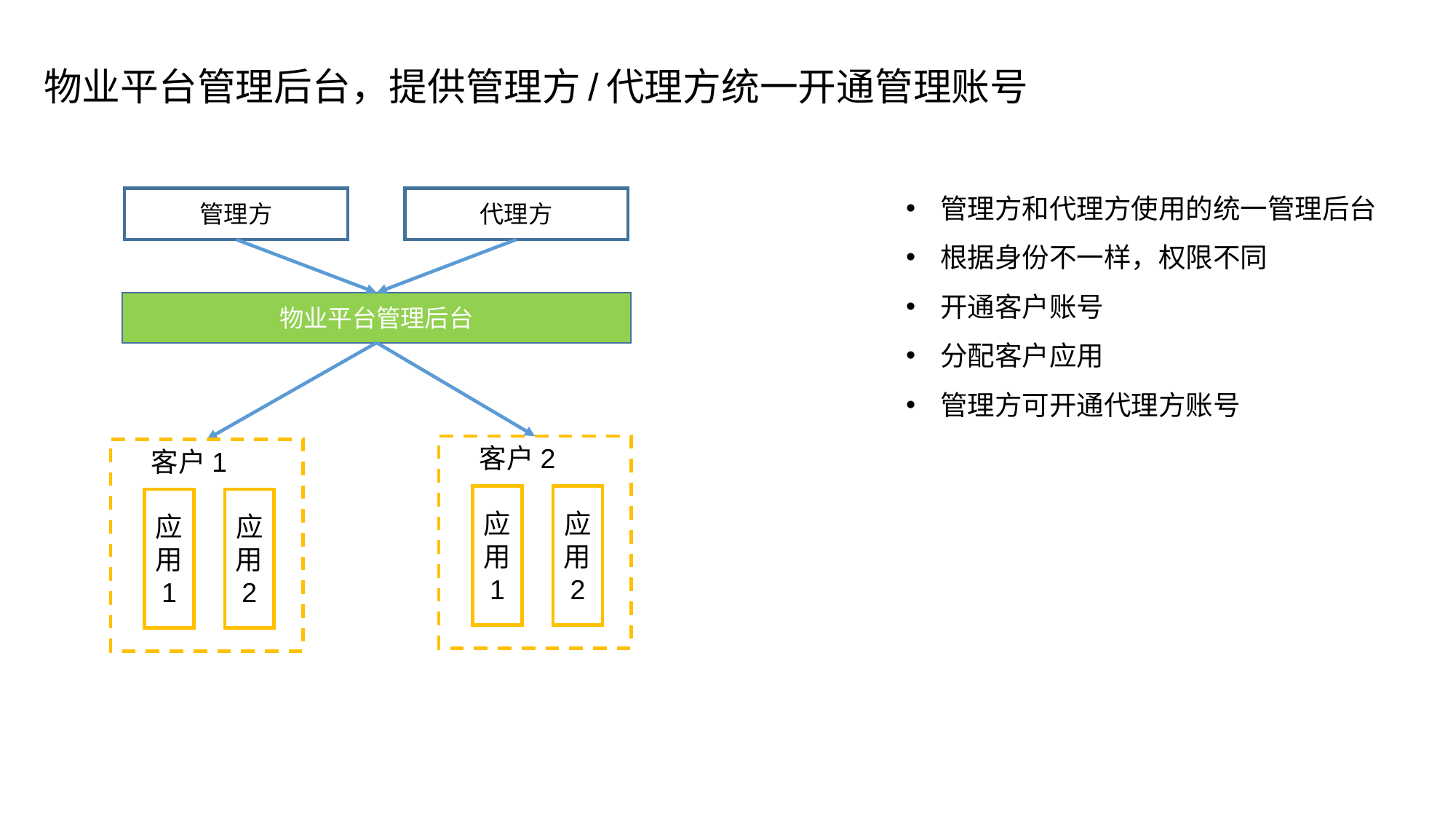

# 物业平台管理后台，提供管理方/代理方统一开通管理账号
管理方和代理方使用的统一管理后台
根据身份不一样，权限不同
开通客户账号
分配客户应用
管理方可开通代理方账号

代理方
管理方
物业平台管理后台

客户2
应用1
应用2

客户1
应用1
应用2